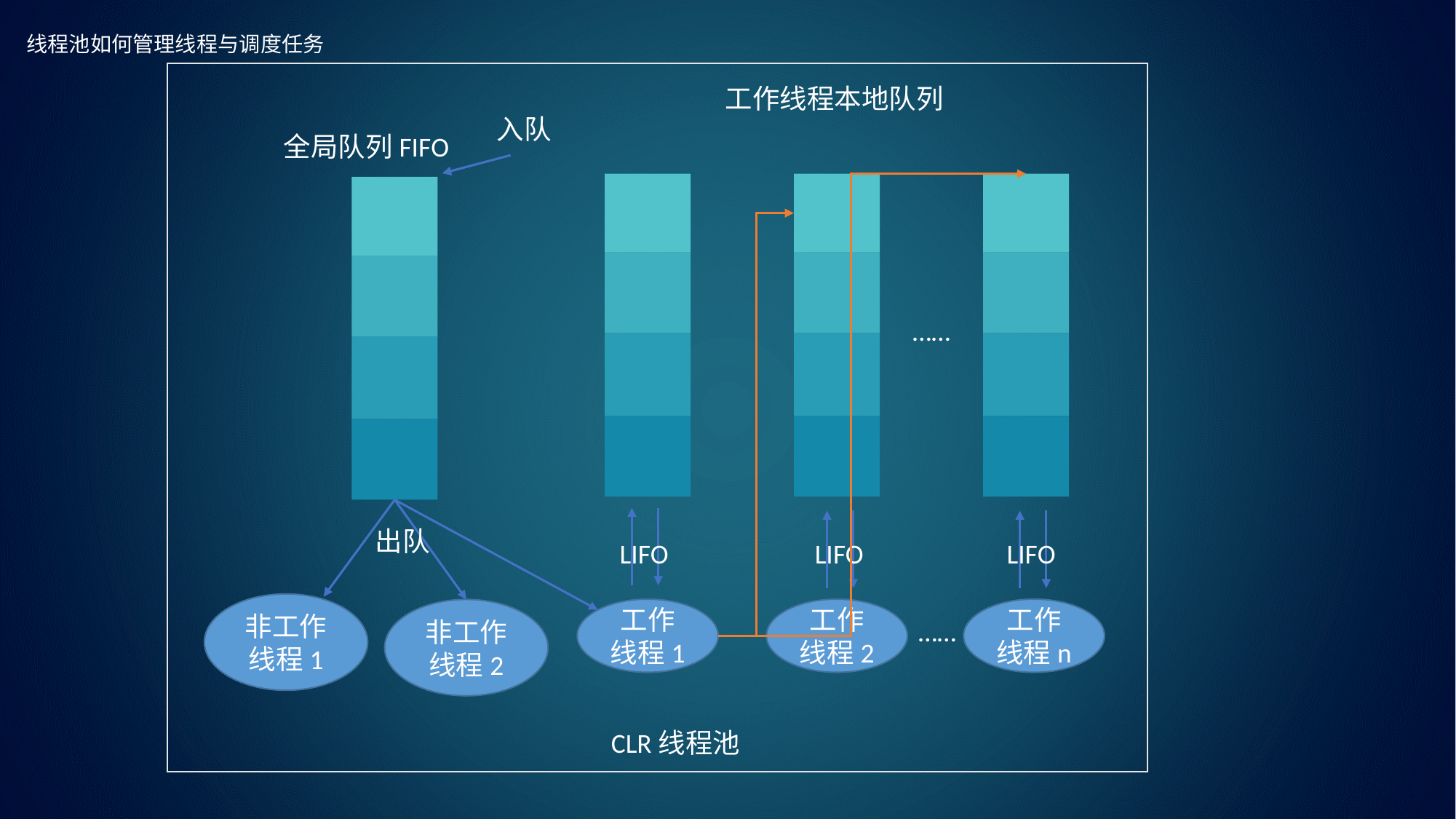

# 线程池如何管理线程与调度任务

工作线程本地队列
入队
全局队列FIFO

……

出队
LIFO
LIFO
LIFO
非工作线程1
工作线程1
工作线程2
工作线程n
非工作线程2
……
CLR线程池